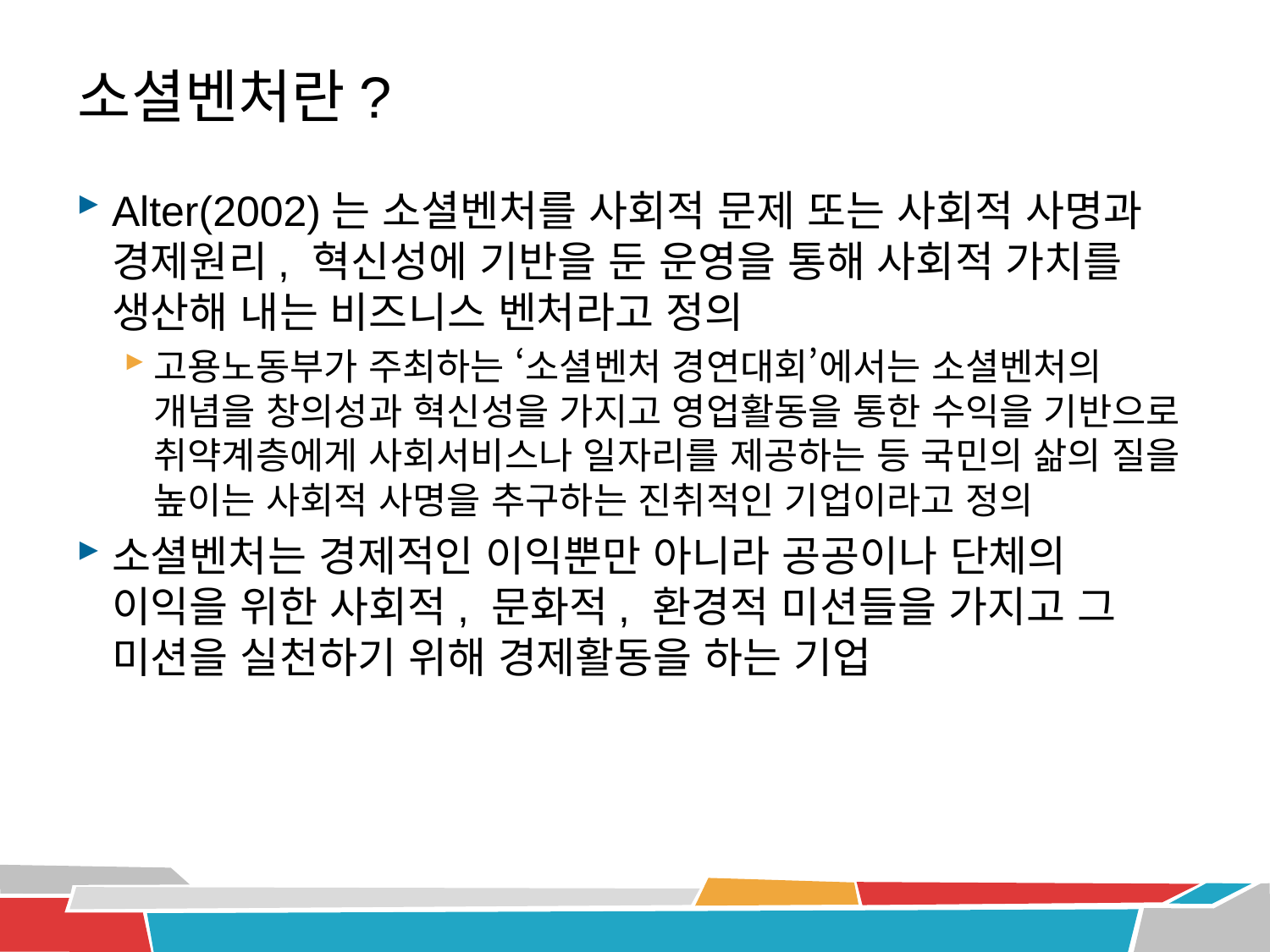

# 소셜벤처란?
Alter(2002)는 소셜벤처를 사회적 문제 또는 사회적 사명과 경제원리, 혁신성에 기반을 둔 운영을 통해 사회적 가치를 생산해 내는 비즈니스 벤처라고 정의
고용노동부가 주최하는 ‘소셜벤처 경연대회’에서는 소셜벤처의 개념을 창의성과 혁신성을 가지고 영업활동을 통한 수익을 기반으로 취약계층에게 사회서비스나 일자리를 제공하는 등 국민의 삶의 질을 높이는 사회적 사명을 추구하는 진취적인 기업이라고 정의
소셜벤처는 경제적인 이익뿐만 아니라 공공이나 단체의 이익을 위한 사회적, 문화적, 환경적 미션들을 가지고 그 미션을 실천하기 위해 경제활동을 하는 기업